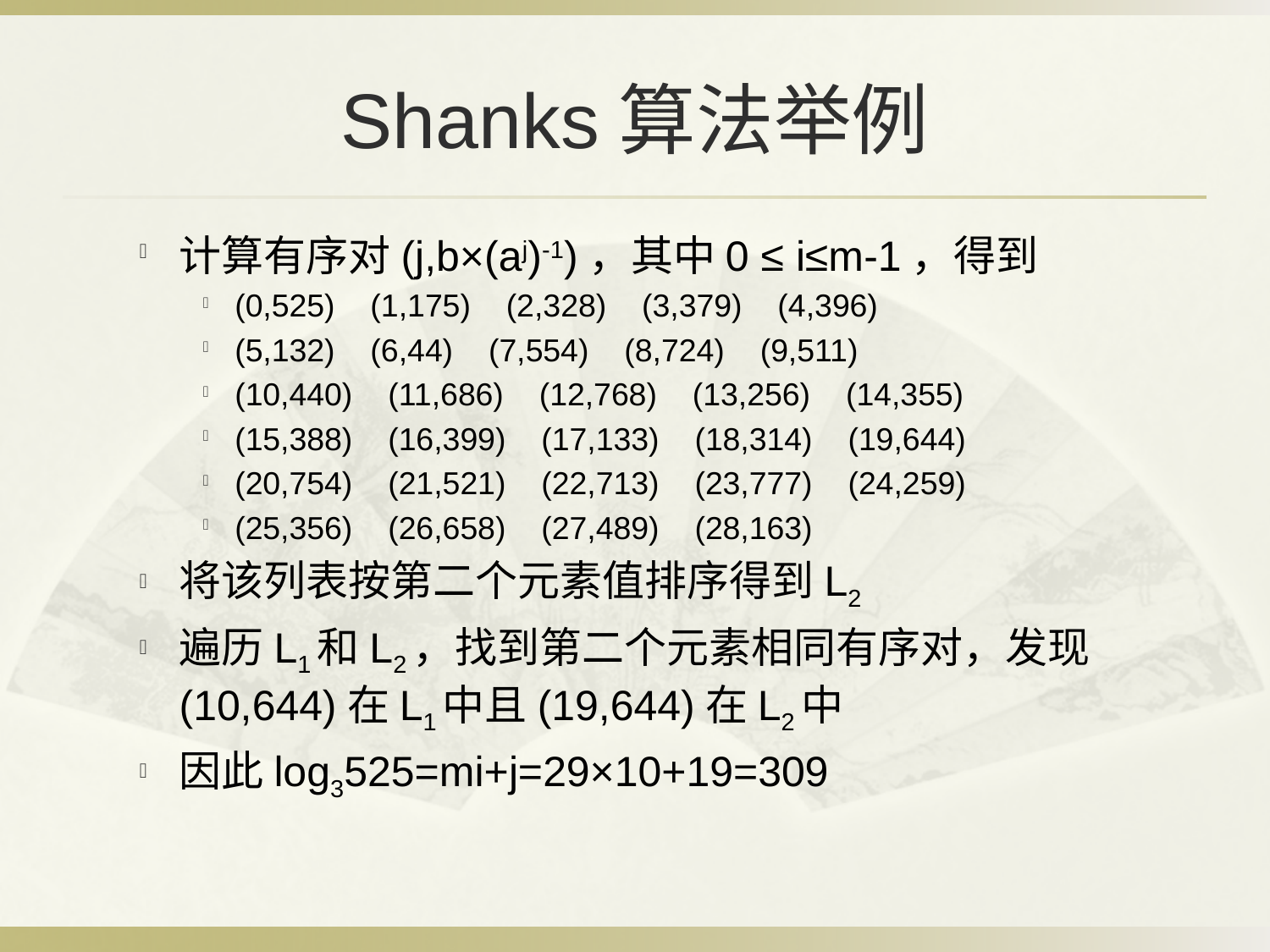

# Shanks算法举例
计算有序对(j,b×(aj)-1)，其中0 ≤ i≤m-1，得到
(0,525)    (1,175)    (2,328)    (3,379)    (4,396)
(5,132)    (6,44)    (7,554)    (8,724)    (9,511)
(10,440)    (11,686)    (12,768)    (13,256)    (14,355)
(15,388)    (16,399)    (17,133)    (18,314)    (19,644)
(20,754)    (21,521)    (22,713)    (23,777)    (24,259)
(25,356)    (26,658)    (27,489)    (28,163)
将该列表按第二个元素值排序得到L2
遍历L1和L2，找到第二个元素相同有序对，发现(10,644)在L1中且(19,644)在L2中
因此log3525=mi+j=29×10+19=309